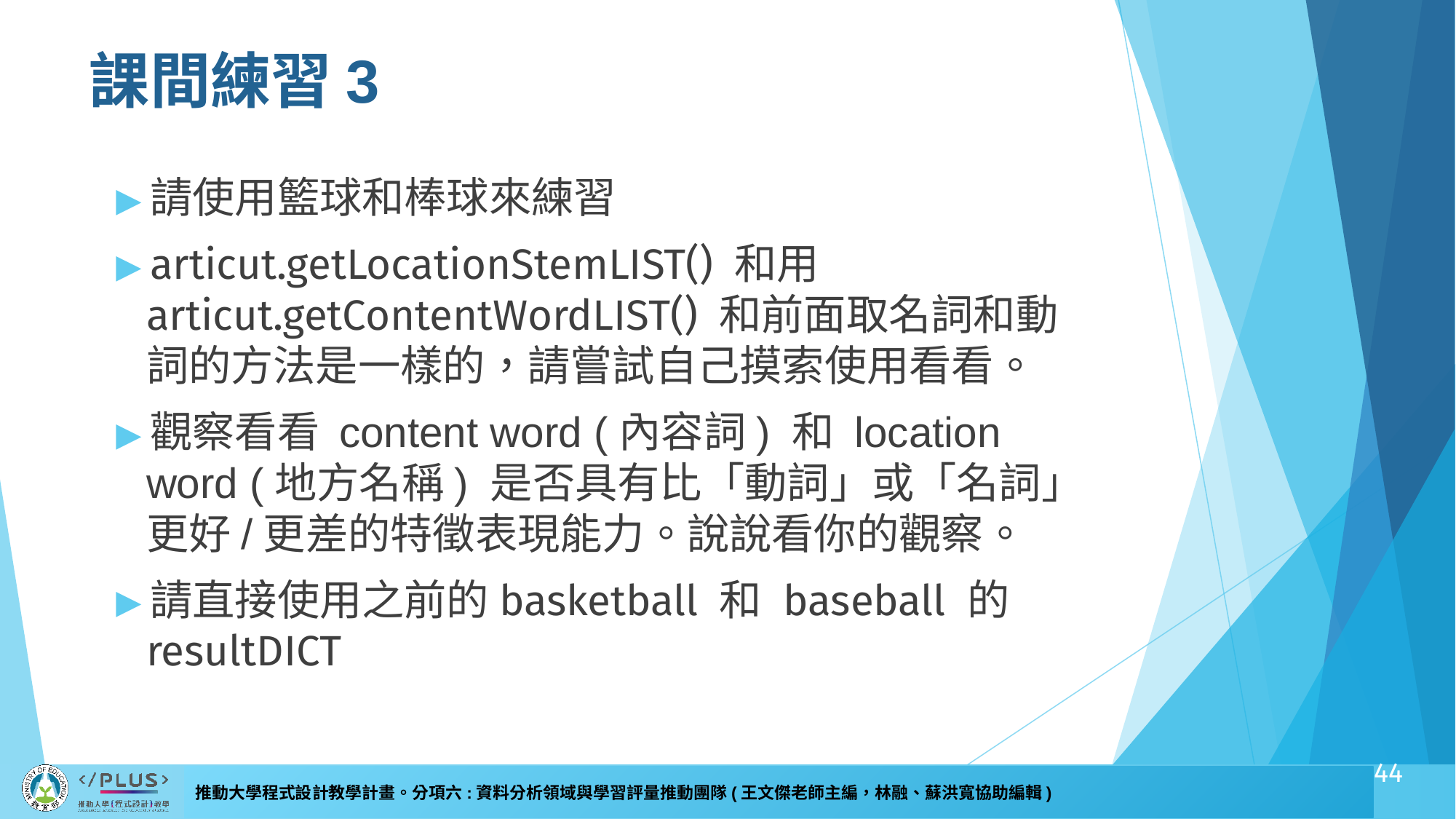

# 課間練習3
請使用籃球和棒球來練習
articut.getLocationStemLIST() 和用 articut.getContentWordLIST() 和前面取名詞和動詞的方法是一樣的，請嘗試自己摸索使用看看。
觀察看看 content word (內容詞) 和 location word (地方名稱) 是否具有比「動詞」或「名詞」更好/更差的特徵表現能力。說說看你的觀察。
請直接使用之前的basketball 和 baseball 的resultDICT
44
推動大學程式設計教學計畫。分項六:資料分析領域與學習評量推動團隊(王文傑老師主編，林融、蘇洪寬協助編輯)